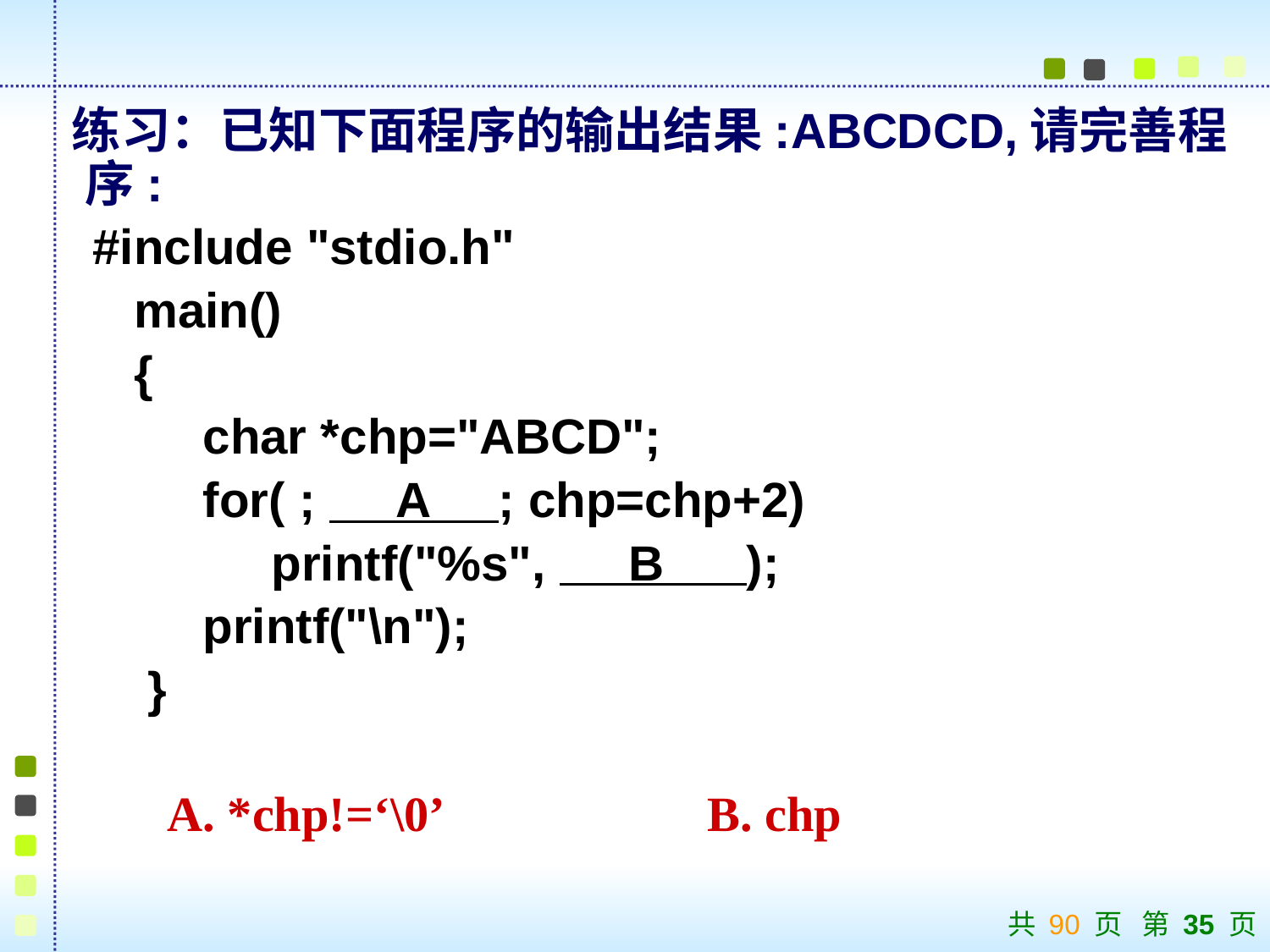

练习：已知下面程序的输出结果:ABCDCD,请完善程序:
    #include "stdio.h"
       main()
       {
            char *chp="ABCD";
            for( ;      A     ; chp=chp+2)
                 printf("%s",      B      );
            printf("\n");
        }

A. *chp!=‘\0’
B. chp
共 90 页   第 35 页